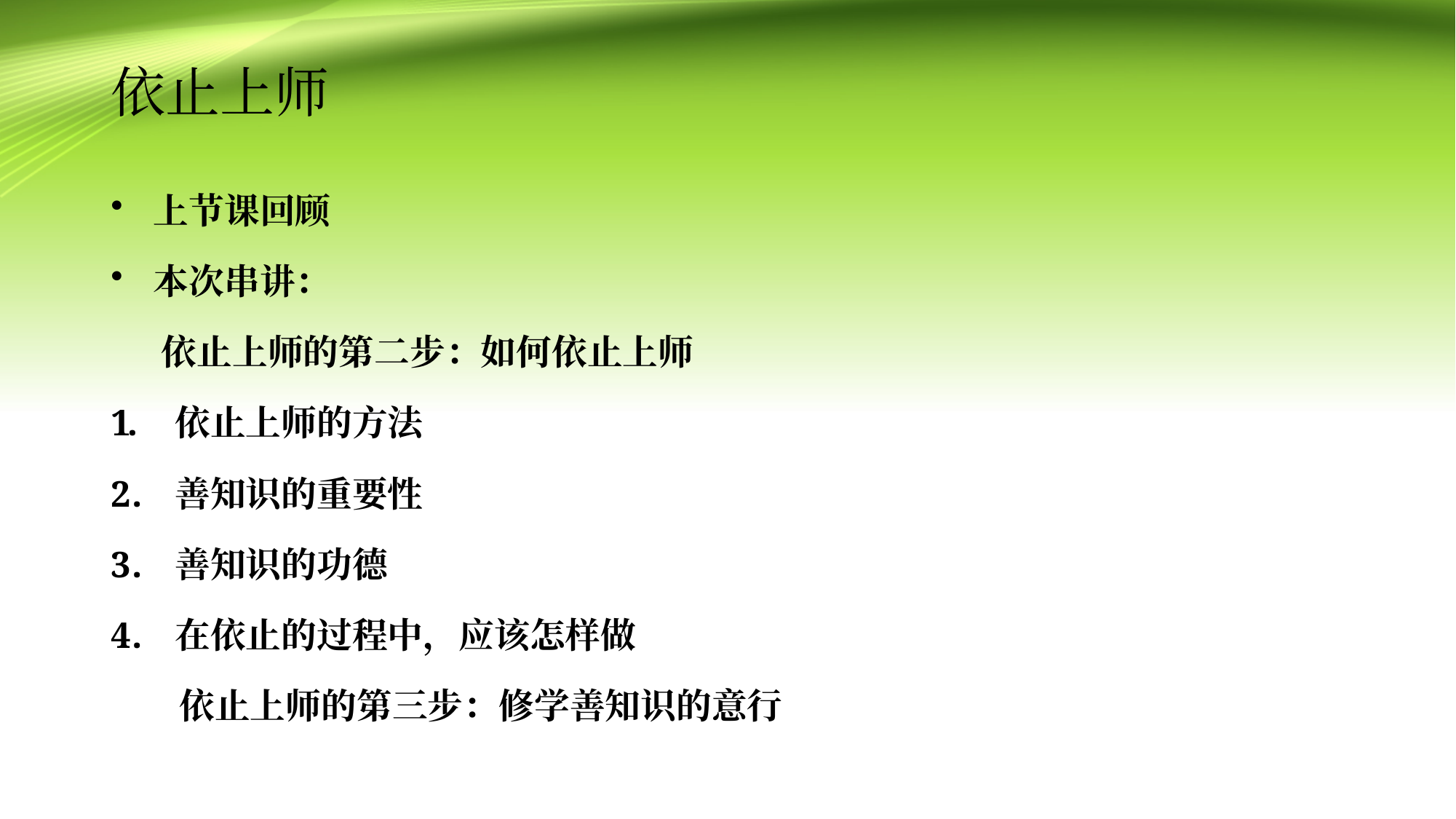

# 依止上师
上节课回顾
本次串讲：
     依止上师的第二步：如何依止上师
依止上师的方法
善知识的重要性
善知识的功德
在依止的过程中，应该怎样做
       依止上师的第三步：修学善知识的意行